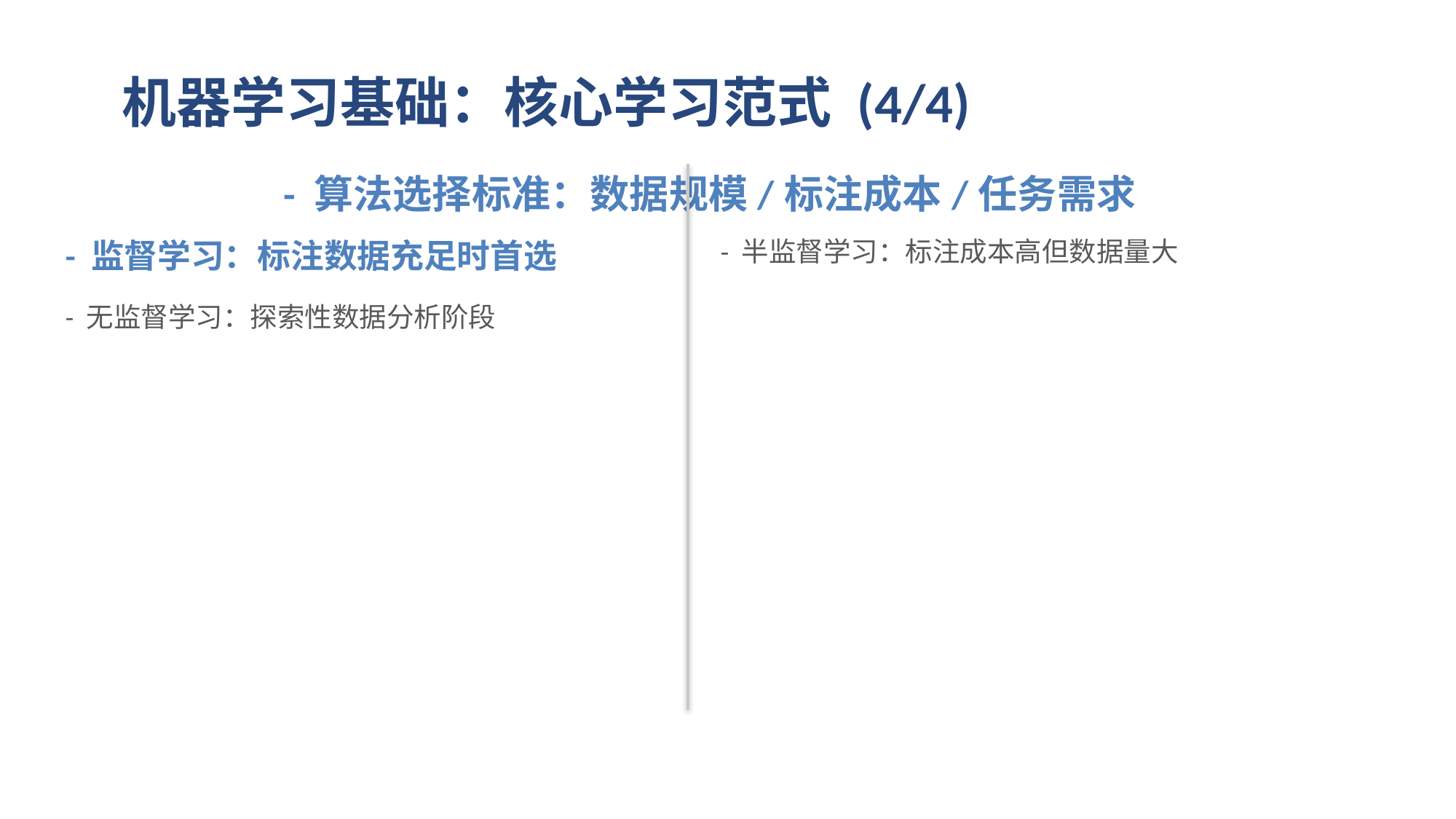

# 机器学习基础：核心学习范式 (4/4)

- 算法选择标准：数据规模/标注成本/任务需求

- 监督学习：标注数据充足时首选

- 半监督学习：标注成本高但数据量大

- 无监督学习：探索性数据分析阶段